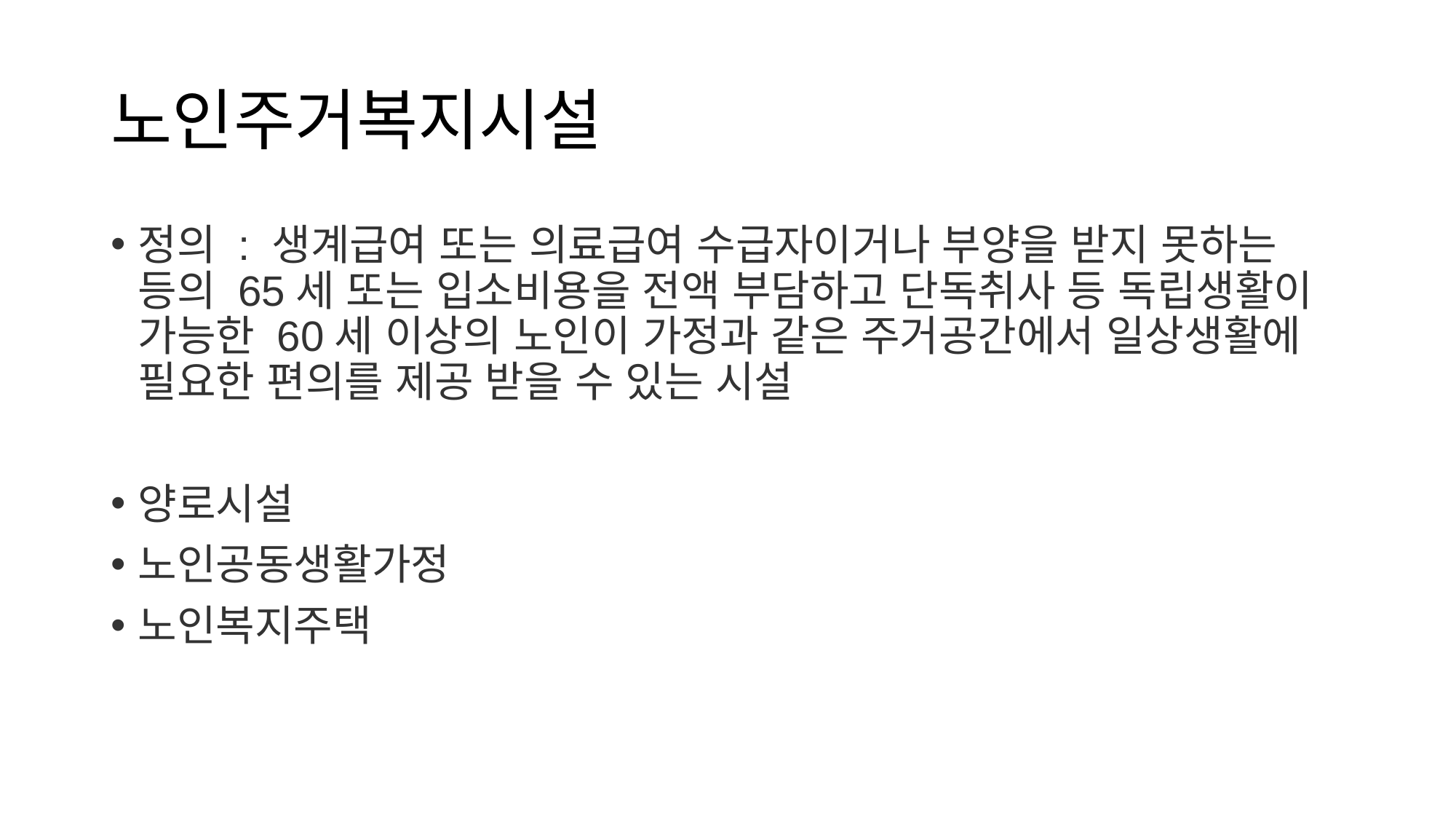

# 노인주거복지시설
정의 : 생계급여 또는 의료급여 수급자이거나 부양을 받지 못하는 등의 65세 또는 입소비용을 전액 부담하고 단독취사 등 독립생활이 가능한 60세 이상의 노인이 가정과 같은 주거공간에서 일상생활에 필요한 편의를 제공 받을 수 있는 시설

양로시설
노인공동생활가정
노인복지주택